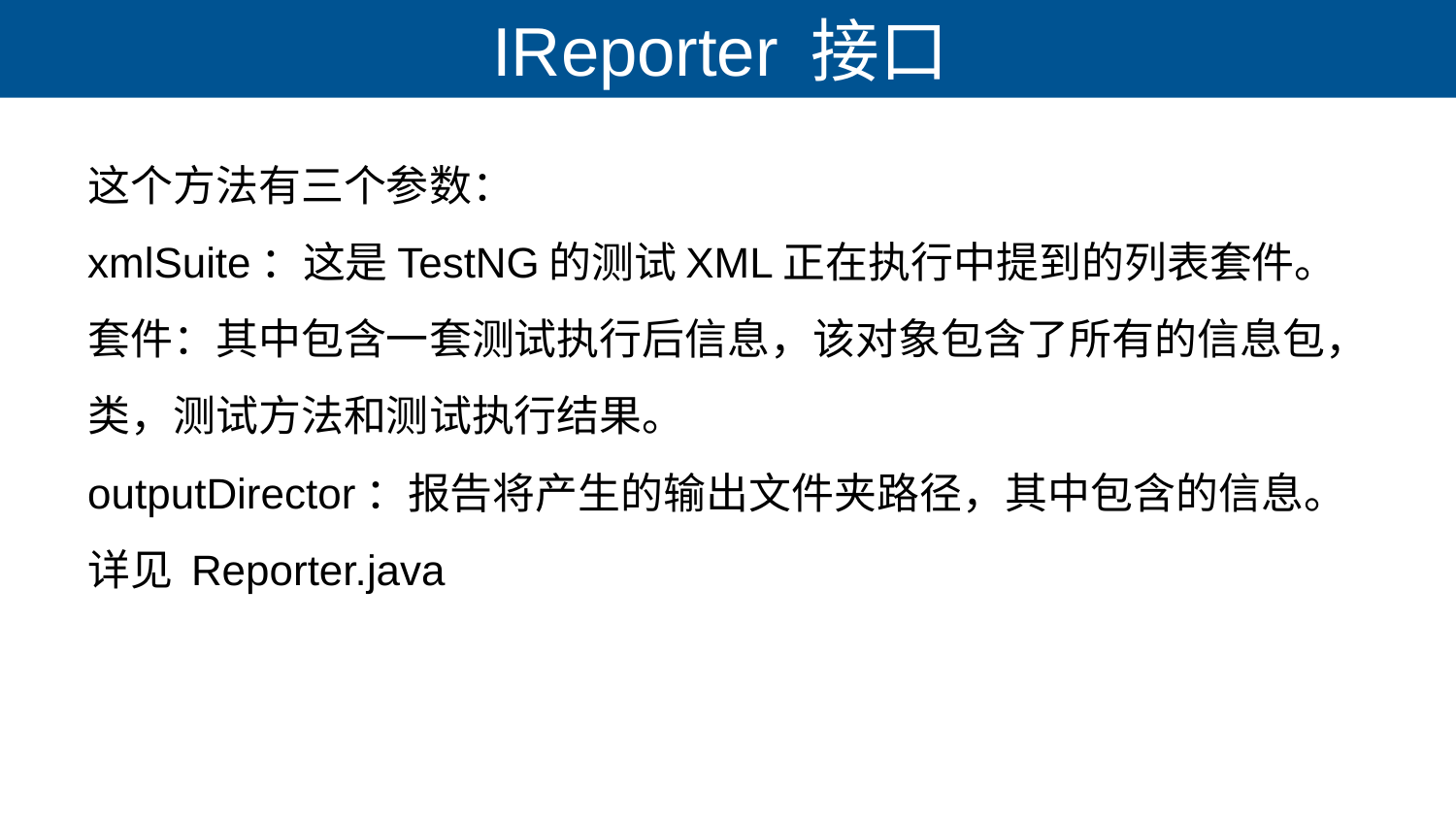

# IReporter 接口
这个方法有三个参数：
xmlSuite：这是TestNG的测试XML正在执行中提到的列表套件。
套件：其中包含一套测试执行后信息，该对象包含了所有的信息包，类，测试方法和测试执行结果。
outputDirector：报告将产生的输出文件夹路径，其中包含的信息。
详见 Reporter.java